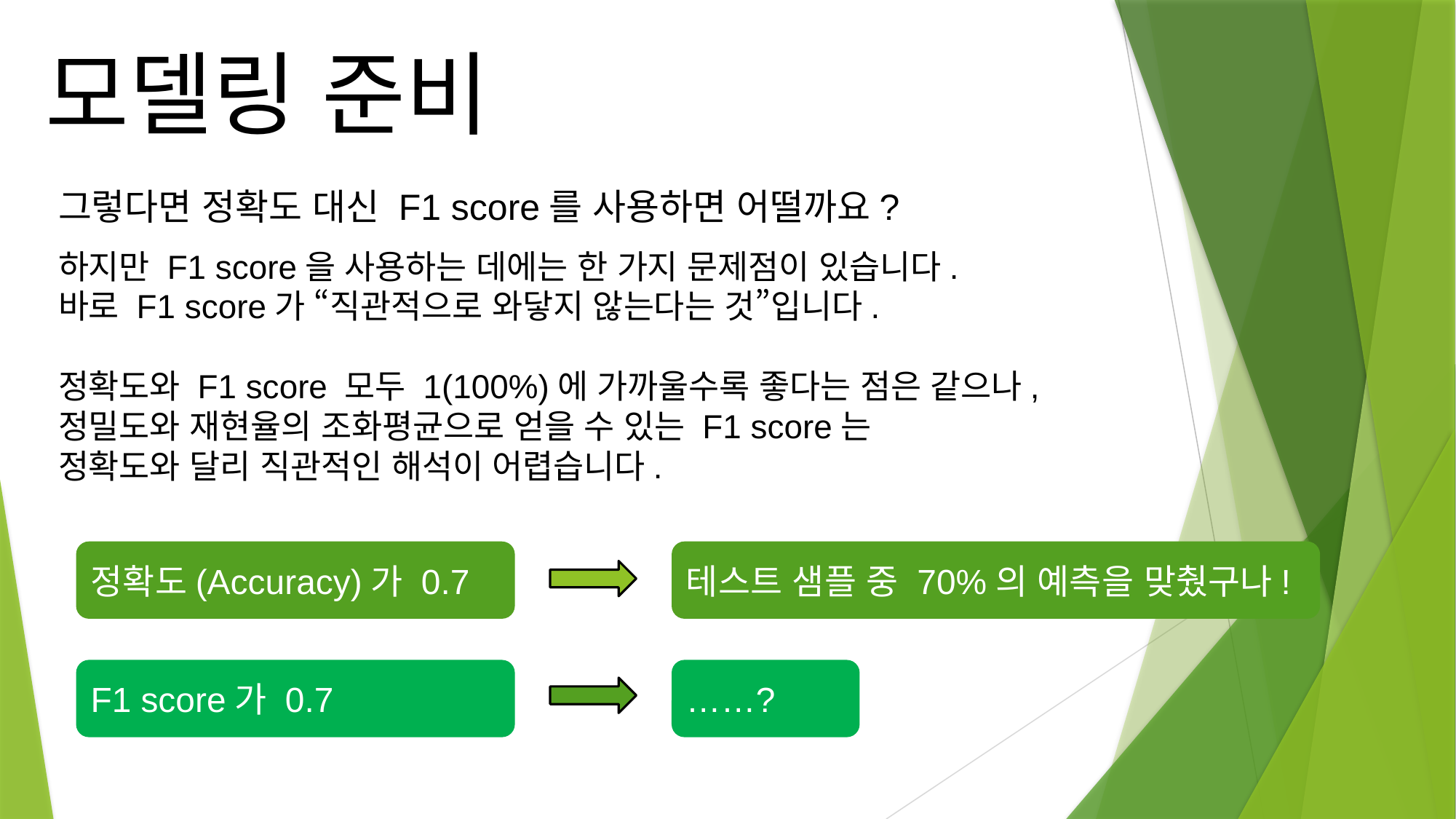

모델링 준비
그렇다면 정확도 대신 F1 score를 사용하면 어떨까요?

하지만 F1 score을 사용하는 데에는 한 가지 문제점이 있습니다.
바로 F1 score가 “직관적으로 와닿지 않는다는 것”입니다.

정확도와 F1 score 모두 1(100%)에 가까울수록 좋다는 점은 같으나,
정밀도와 재현율의 조화평균으로 얻을 수 있는 F1 score는
정확도와 달리 직관적인 해석이 어렵습니다.
정확도(Accuracy)가 0.7
테스트 샘플 중 70%의 예측을 맞췄구나!

F1 score가 0.7
……?